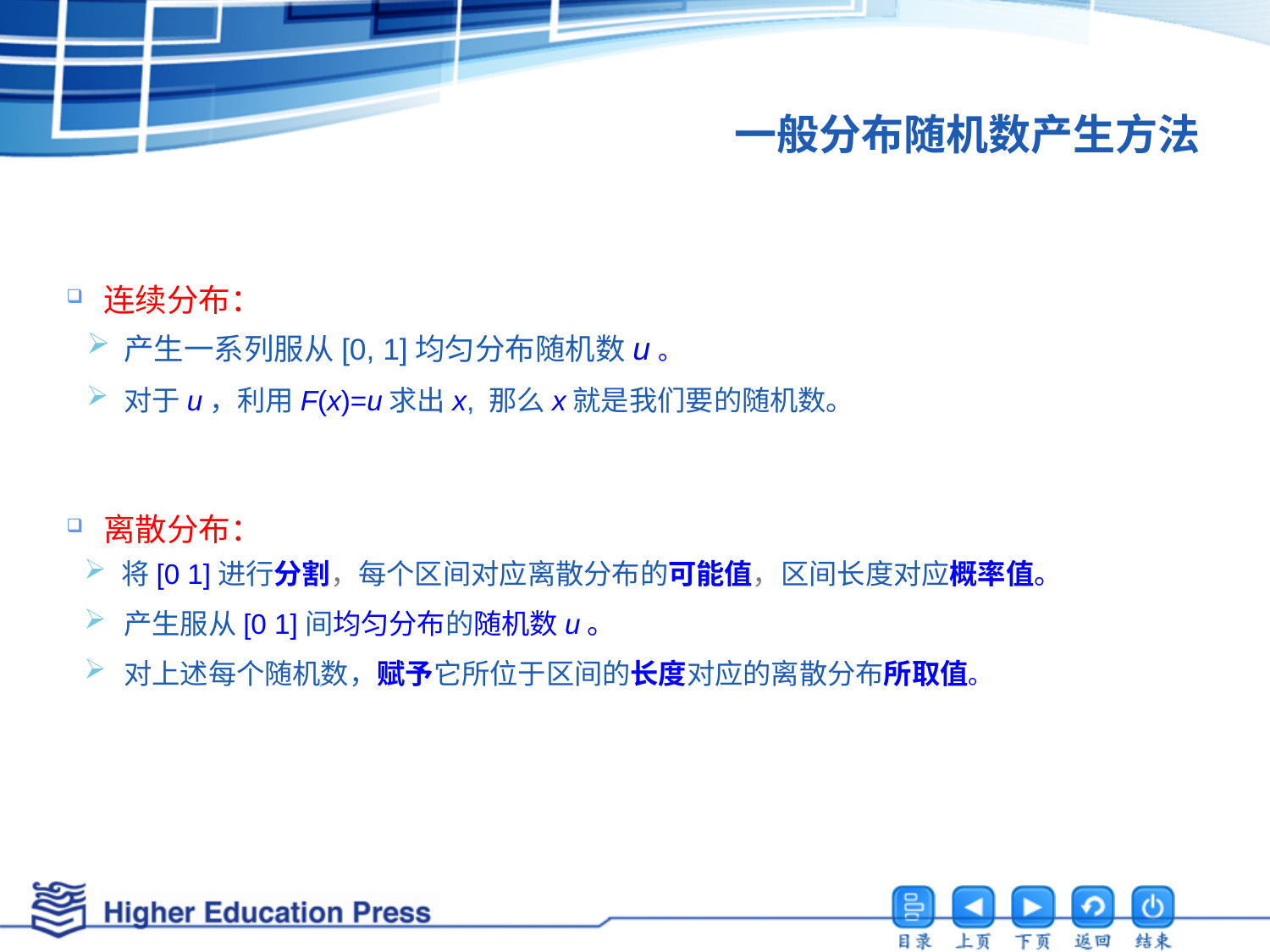

# 一般分布随机数产生方法
连续分布：
产生一系列服从[0, 1]均匀分布随机数u。
对于u，利用F(x)=u求出x, 那么x就是我们要的随机数。

离散分布：
将[0 1]进行分割，每个区间对应离散分布的可能值，区间长度对应概率值。
产生服从[0 1]间均匀分布的随机数u。
对上述每个随机数，赋予它所位于区间的长度对应的离散分布所取值。